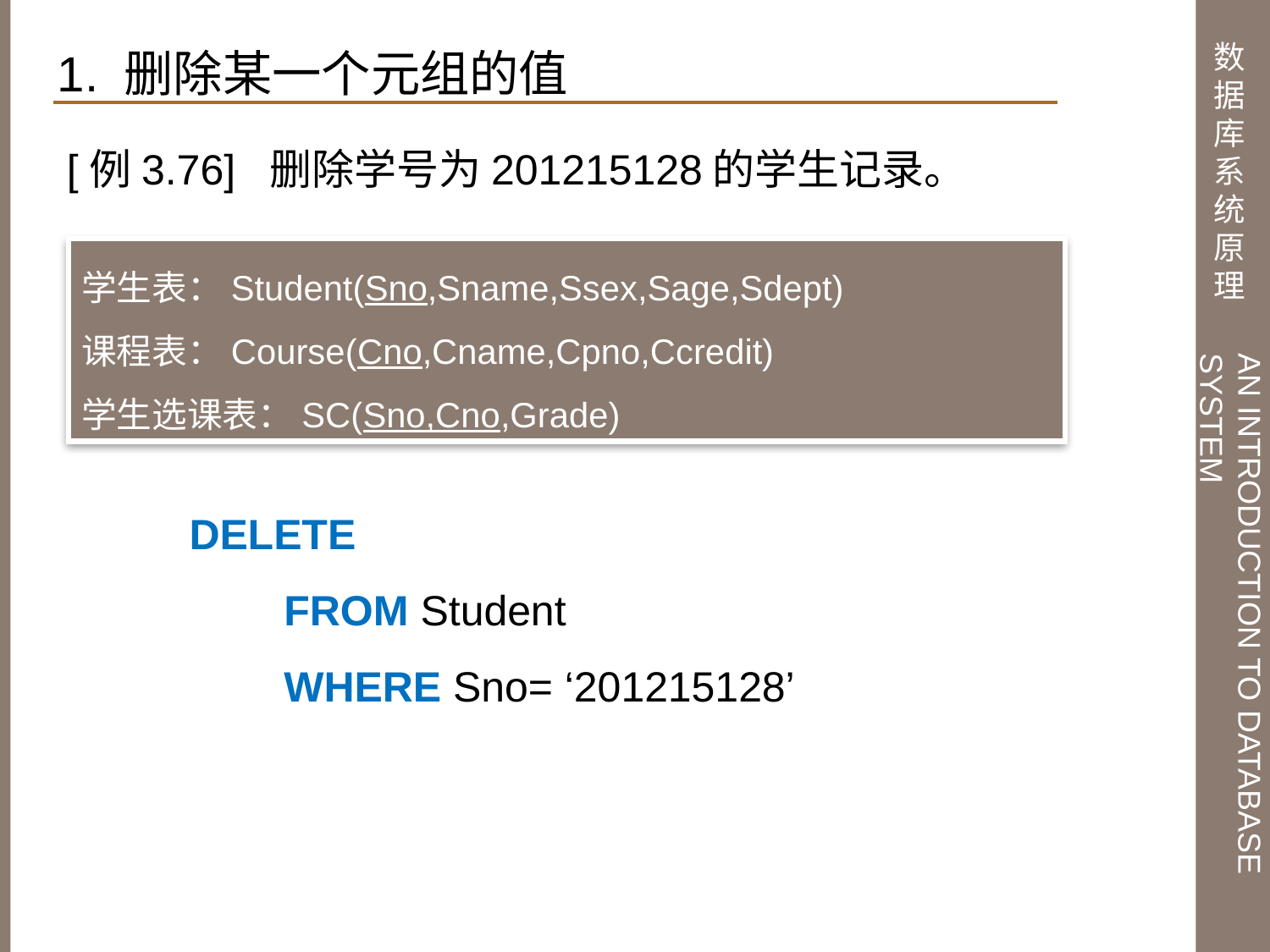

1. 删除某一个元组的值
 [例3.76]  删除学号为201215128的学生记录。
学生表：Student(Sno,Sname,Ssex,Sage,Sdept)
课程表：Course(Cno,Cname,Cpno,Ccredit)
学生选课表：SC(Sno,Cno,Grade)
 DELETE
         FROM Student
         WHERE Sno= ‘201215128’